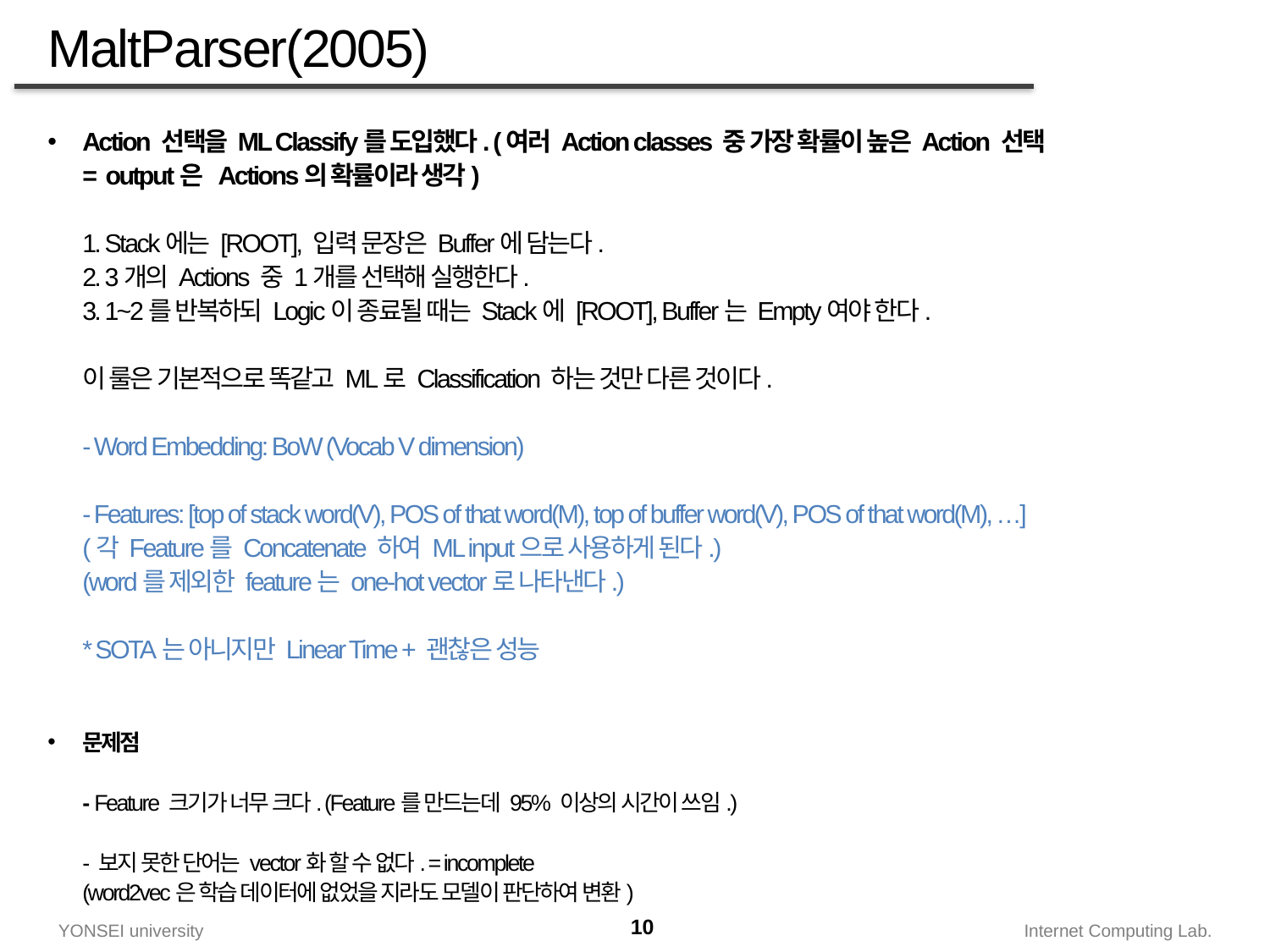

# MaltParser(2005)
Action 선택을 ML Classify를 도입했다. (여러 Action classes 중 가장 확률이 높은 Action 선택
=  output은  Actions의 확률이라 생각)
1. Stack에는 [ROOT], 입력 문장은 Buffer에 담는다.
2. 3개의 Actions 중 1개를 선택해 실행한다.
3. 1~2를 반복하되 Logic이 종료될 때는 Stack에 [ROOT], Buffer는 Empty여야 한다.
이 룰은 기본적으로 똑같고 ML로 Classification 하는 것만 다른 것이다.
- Word Embedding: BoW (Vocab V dimension)
- Features: [top of stack word(V), POS of that word(M), top of buffer word(V), POS of that word(M), …]
(각 Feature를 Concatenate 하여 ML input으로 사용하게 된다.)
(word를 제외한 feature는 one-hot vector로 나타낸다.)
* SOTA는 아니지만 Linear Time + 괜찮은 성능
문제점
- Feature 크기가 너무 크다. (Feature를 만드는데 95% 이상의 시간이 쓰임.)
- 보지 못한 단어는 vector화 할 수 없다. = incomplete
(word2vec은 학습 데이터에 없었을 지라도 모델이 판단하여 변환)
10